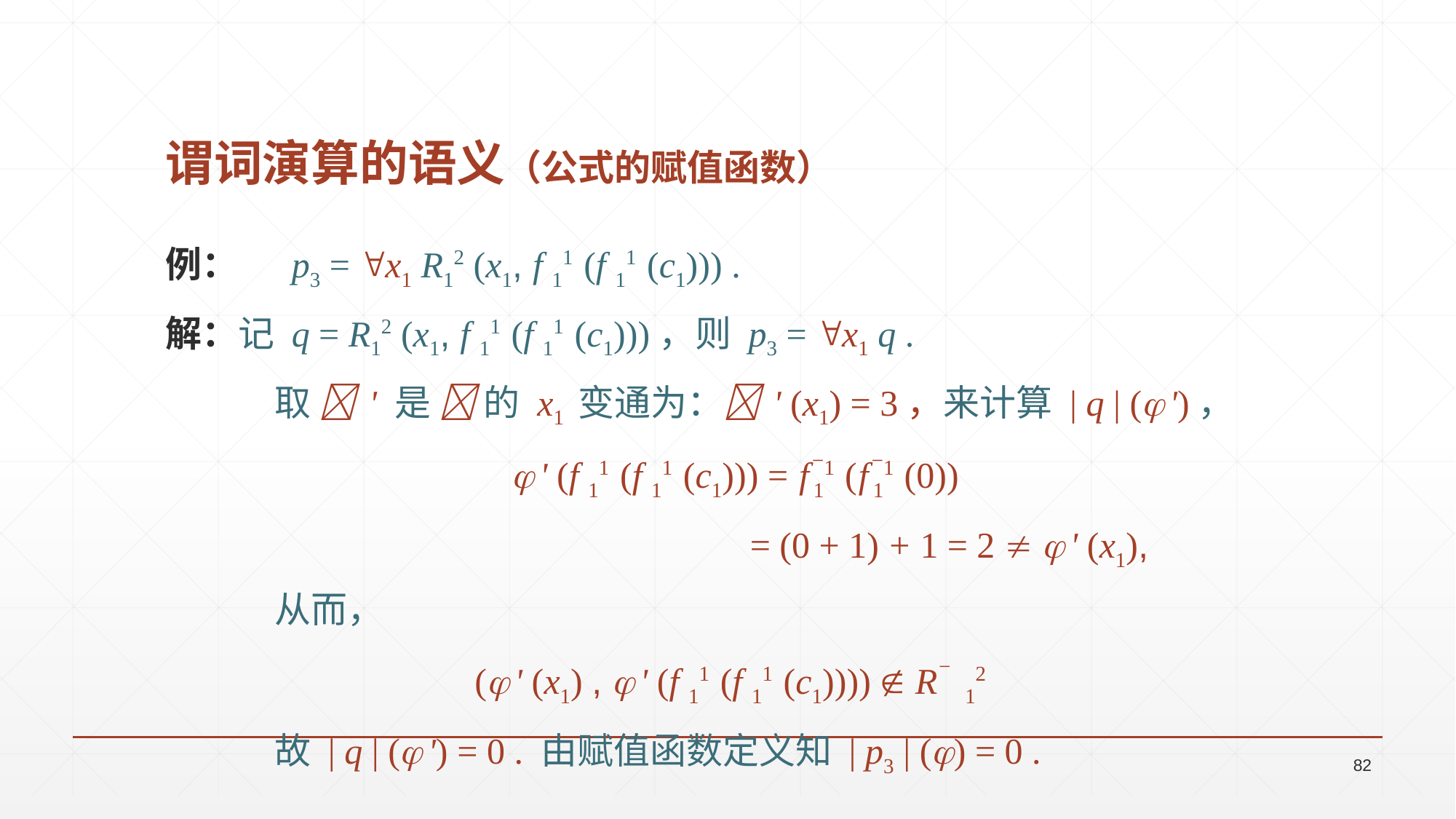

# 谓词演算的语义（公式的赋值函数）
例：	 p3 = ∀x1 R12 (x1, f 11  (f 11  (c1))) .
解：记 q = R12 (x1, f 11  (f 11  (c1)))，则 p3 = ∀x1 q .
	取 ϕ ʹ 是 ϕ 的 x1 变通为：ϕ ʹ (x1) = 3，来计算 | q | (ϕ ʹ)，
ϕ ʹ (f 11  (f 11  (c1))) =  f −     11 ( f −     11 (0))
                                               = (0 + 1) + 1 = 2 ≠ ϕ ʹ (x1),
	从而，
(ϕ ʹ (x1) , ϕ ʹ (f 11  (f 11  (c1)))) ∉ R−   12
 	故 | q | (ϕ ʹ) = 0 . 由赋值函数定义知 | p3 | (ϕ) = 0 .
82